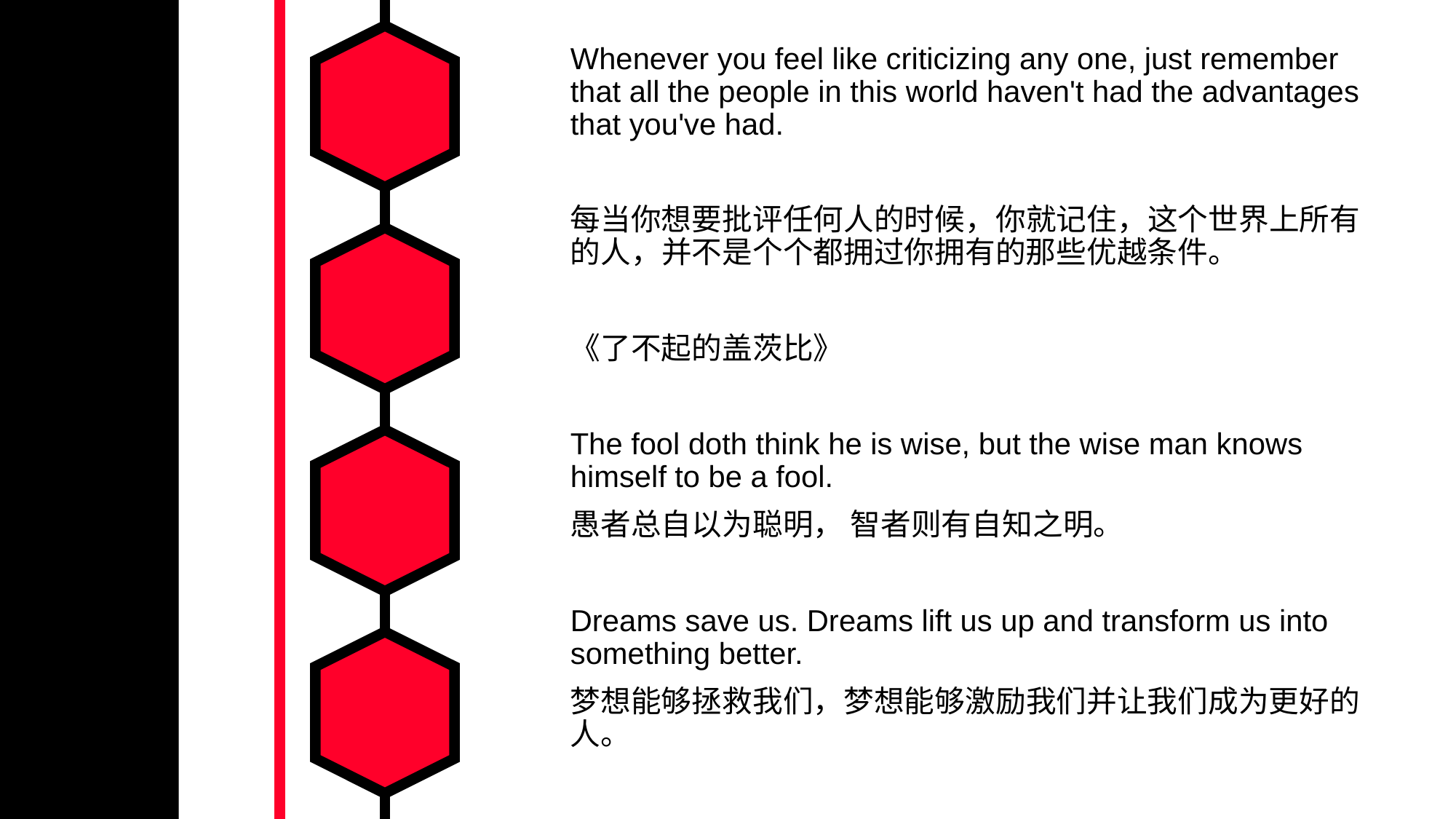

#
Whenever you feel like criticizing any one, just remember that all the people in this world haven't had the advantages that you've had.

每当你想要批评任何人的时候，你就记住，这个世界上所有的人，并不是个个都拥过你拥有的那些优越条件。

《了不起的盖茨比》

The fool doth think he is wise, but the wise man knows himself to be a fool.
愚者总自以为聪明， 智者则有自知之明。

Dreams save us. Dreams lift us up and transform us into something better.
梦想能够拯救我们，梦想能够激励我们并让我们成为更好的人。